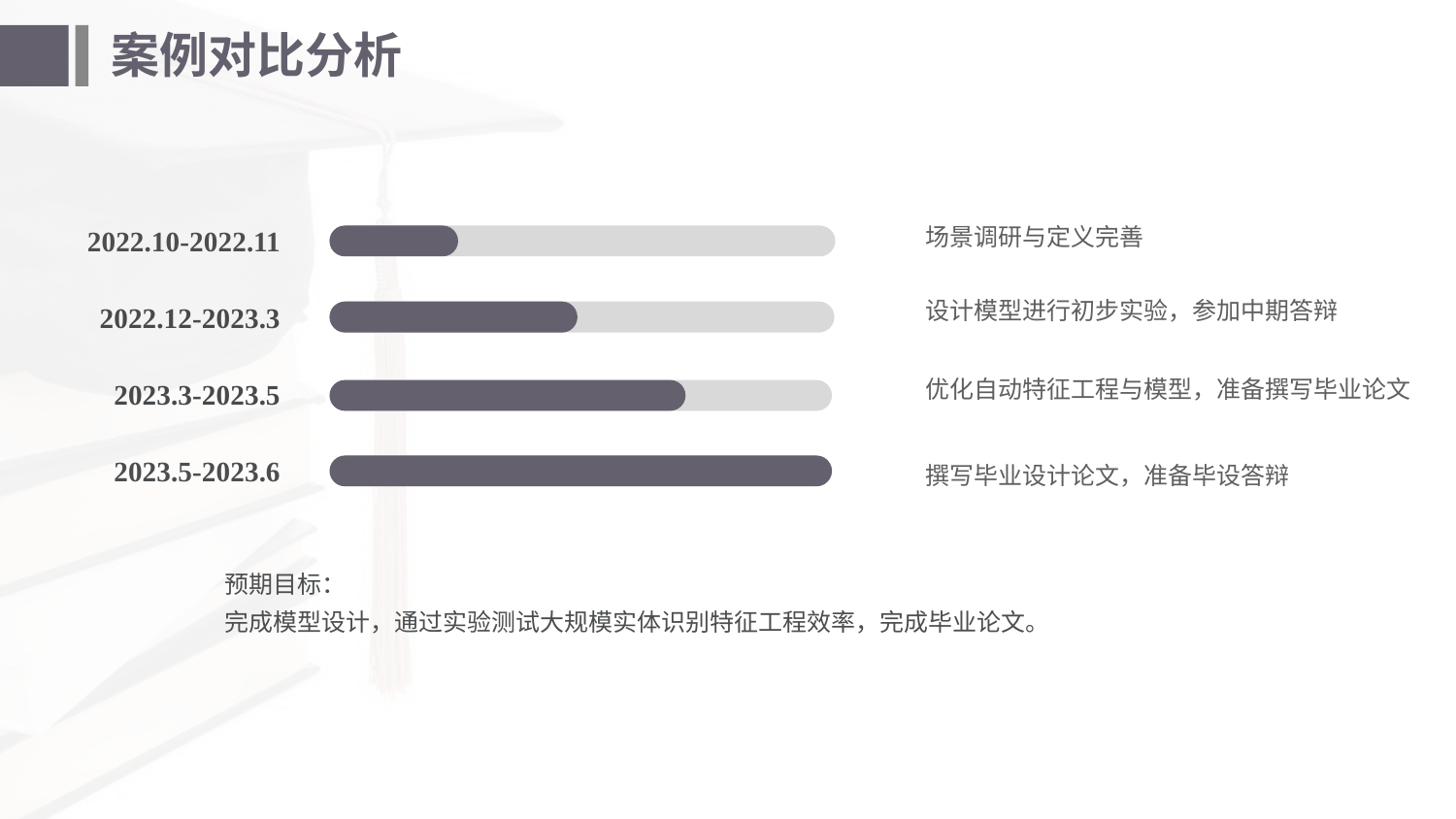

# 案例对比分析
2022.10-2022.11
场景调研与定义完善

设计模型进行初步实验，参加中期答辩
2022.12-2023.3

优化自动特征工程与模型，准备撰写毕业论文
2023.3-2023.5

2023.5-2023.6
撰写毕业设计论文，准备毕设答辩

预期目标：
完成模型设计，通过实验测试大规模实体识别特征工程效率，完成毕业论文。